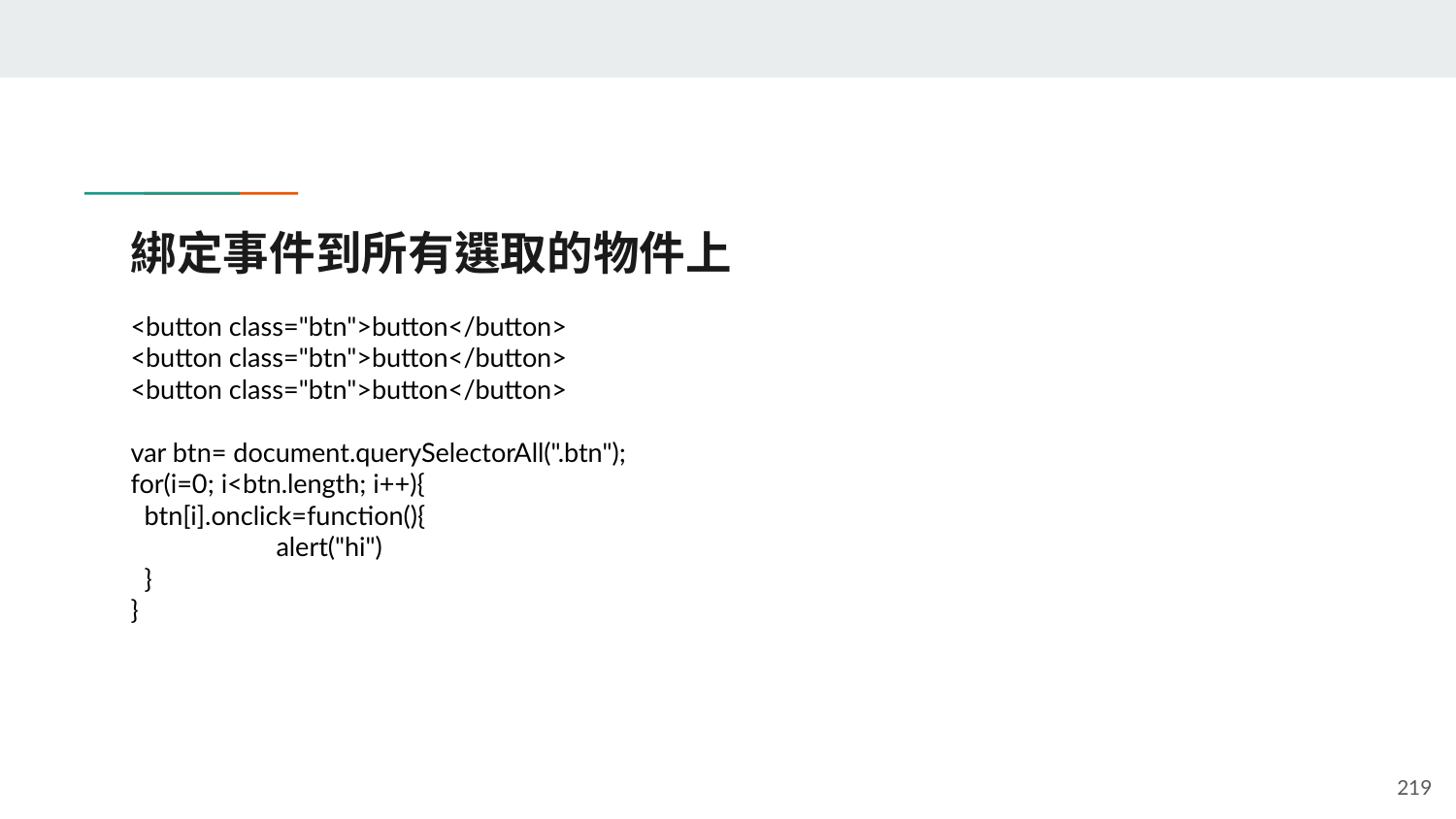

# 綁定事件到所有選取的物件上
<button class="btn">button</button>
<button class="btn">button</button>
<button class="btn">button</button>

var btn= document.querySelectorAll(".btn");
for(i=0; i<btn.length; i++){
  btn[i].onclick=function(){
	alert("hi")
  }
}
219